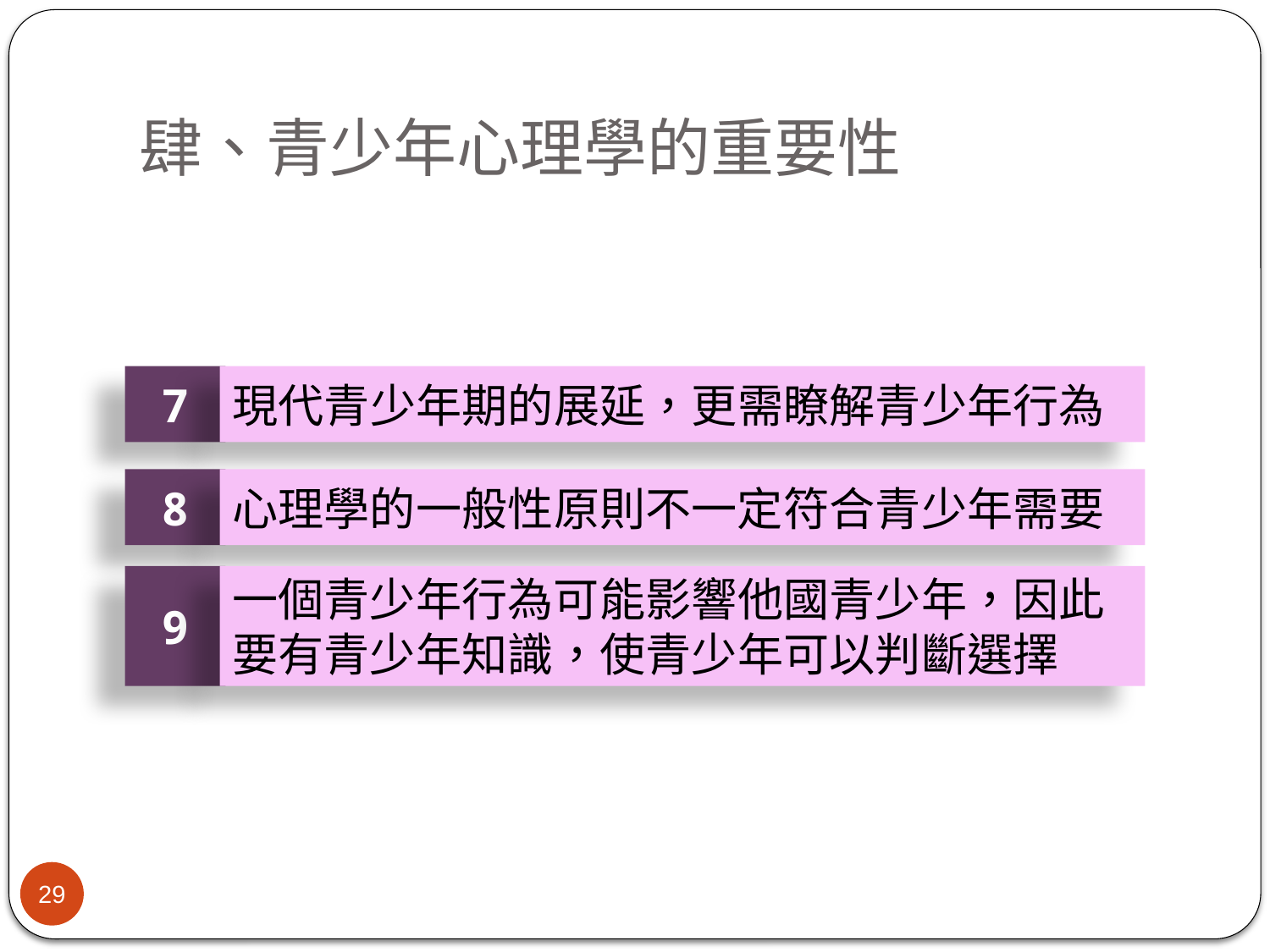

# 肆、青少年心理學的重要性

7
現代青少年期的展延，更需瞭解青少年行為
8
心理學的一般性原則不一定符合青少年需要
9
一個青少年行為可能影響他國青少年，因此
要有青少年知識，使青少年可以判斷選擇
29